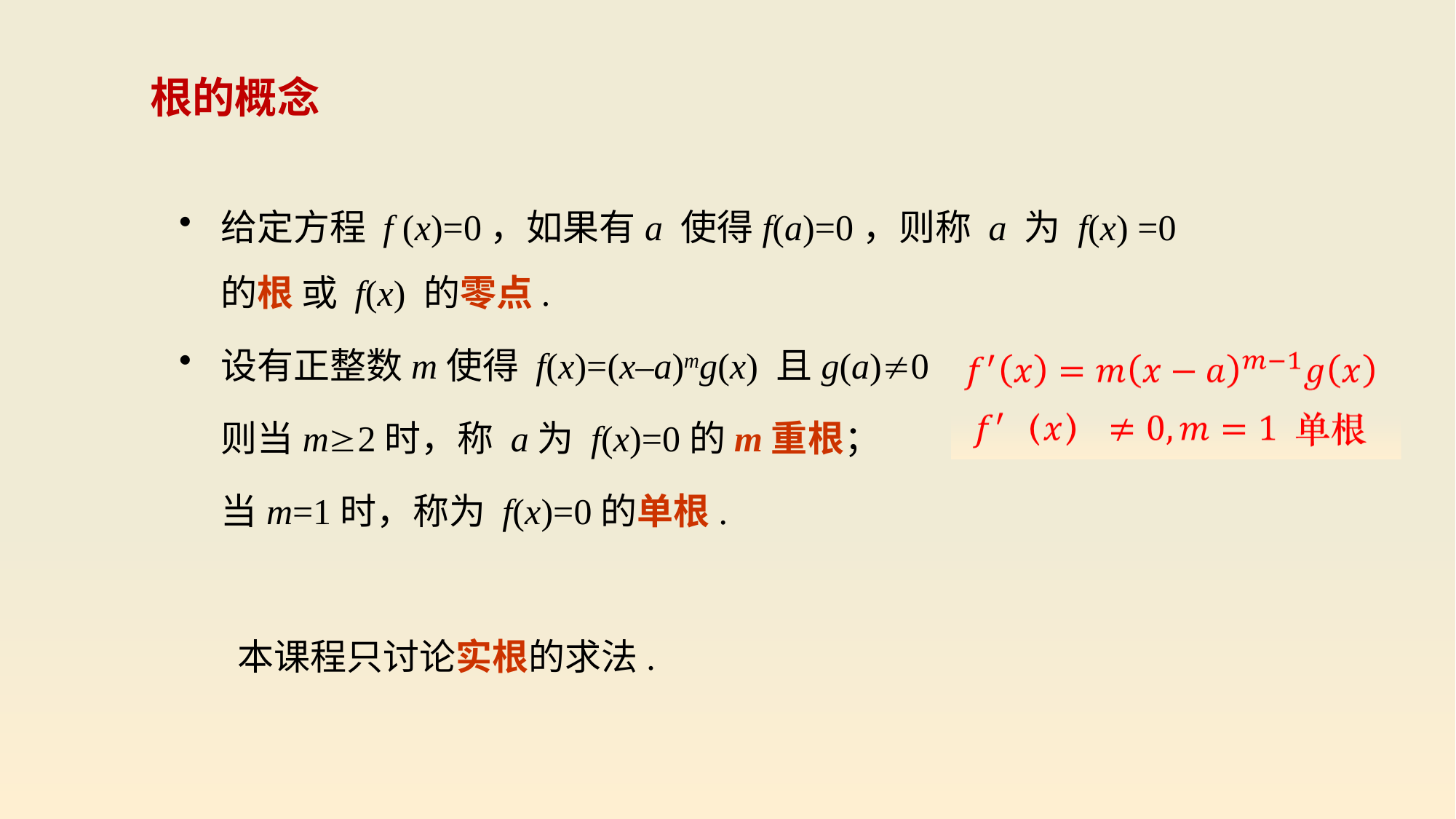

根的概念
给定方程 f (x)=0，如果有a 使得f(a)=0，则称 a 为 f(x) =0的根 或 f(x) 的零点.
设有正整数m使得 f(x)=(x–a)mg(x) 且g(a)≠0 ，
    则当m≥2时，称 a为 f(x)=0的m重根；
    当m=1时，称为 f(x)=0的单根.

      本课程只讨论实根的求法.